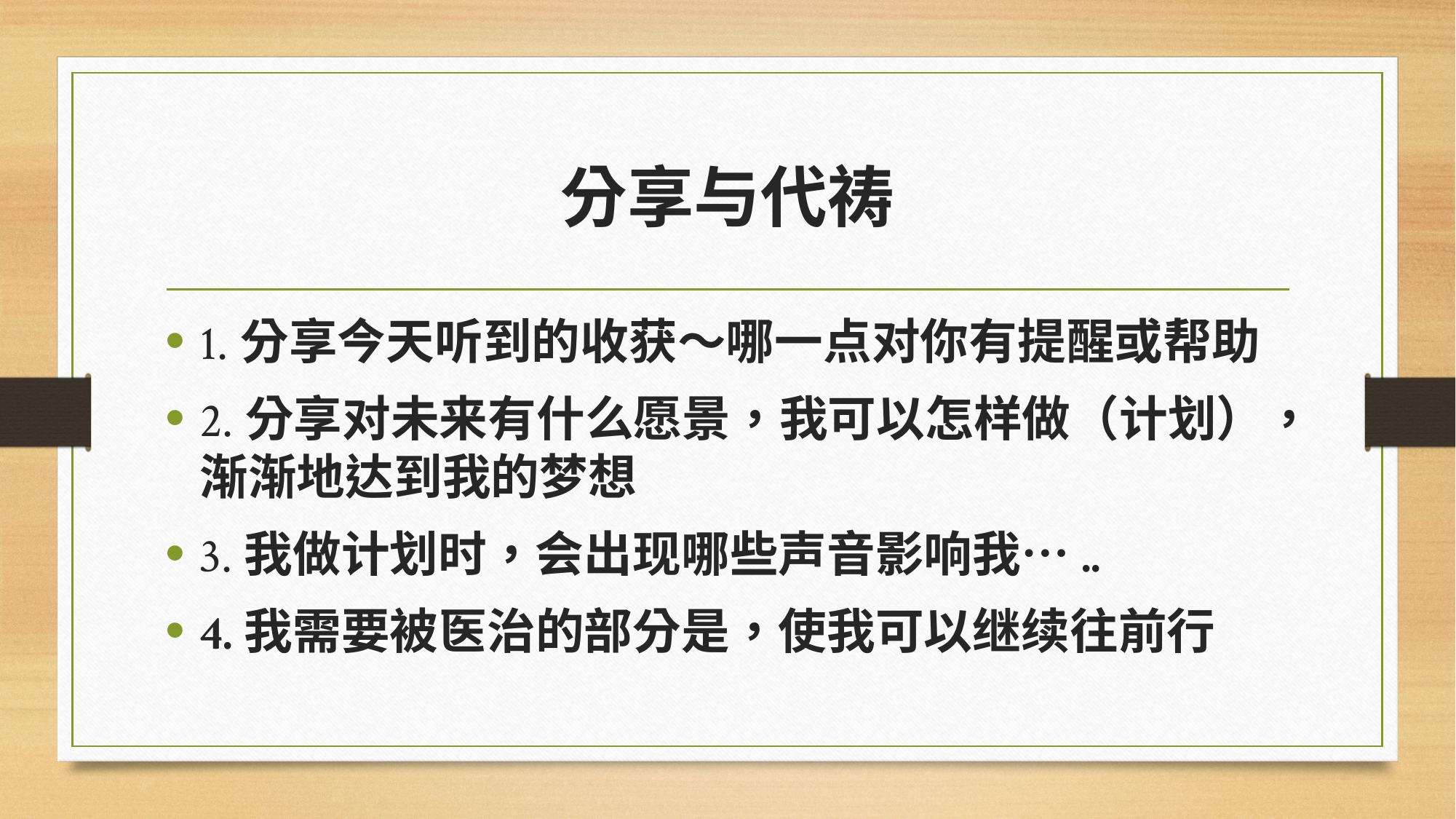

# 分享与代祷
1.分享今天听到的收获～哪一点对你有提醒或帮助
2.分享对未来有什么愿景，我可以怎样做（计划），渐渐地达到我的梦想
3.我做计划时，会出现哪些声音影响我…..
4.我需要被医治的部分是，使我可以继续往前行